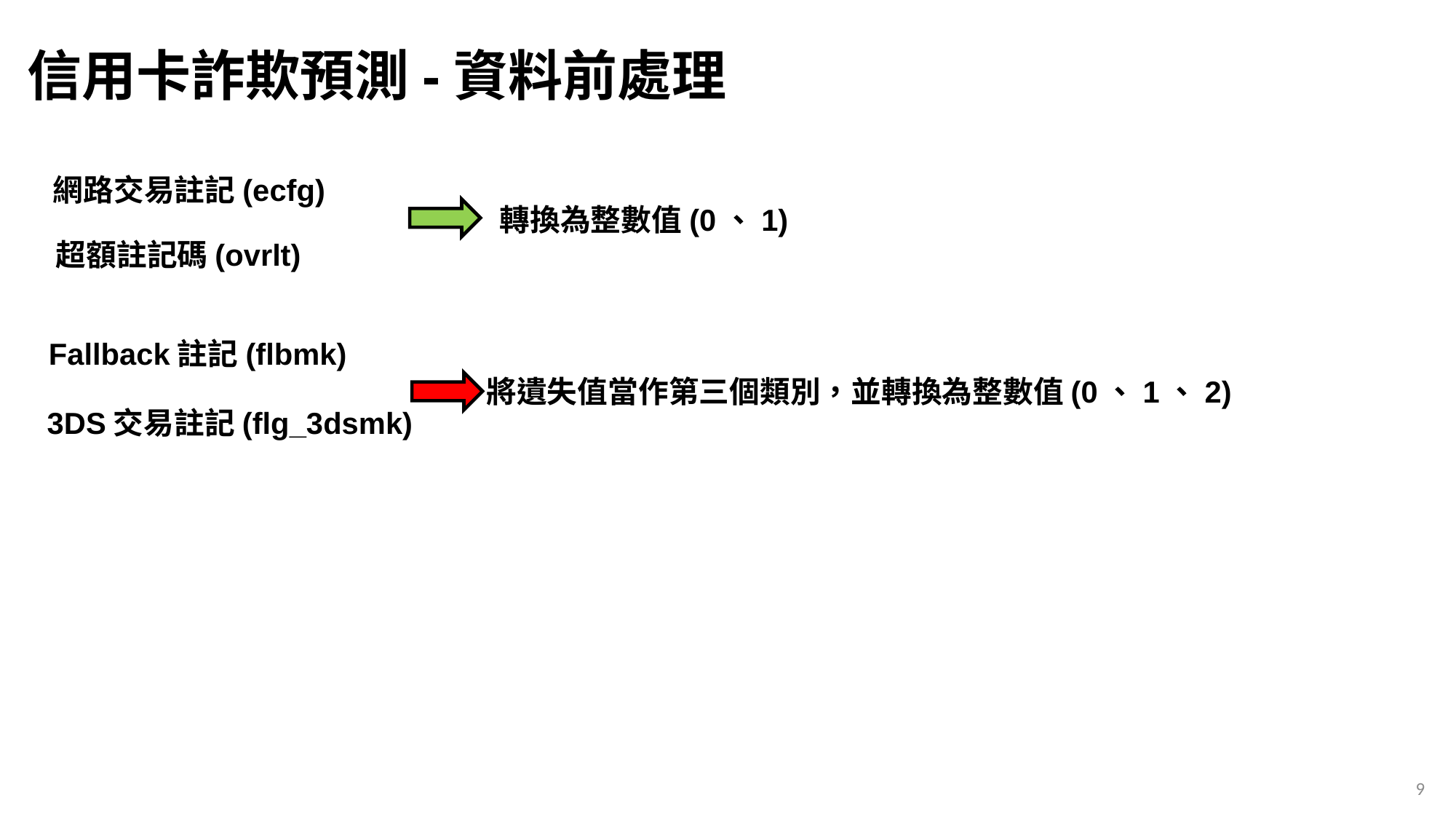

# 信用卡詐欺預測-資料前處理
網路交易註記(ecfg)
轉換為整數值(0、1)

超額註記碼(ovrlt)
Fallback註記(flbmk)
將遺失值當作第三個類別，並轉換為整數值(0、1、2)

3DS交易註記(flg_3dsmk)
9